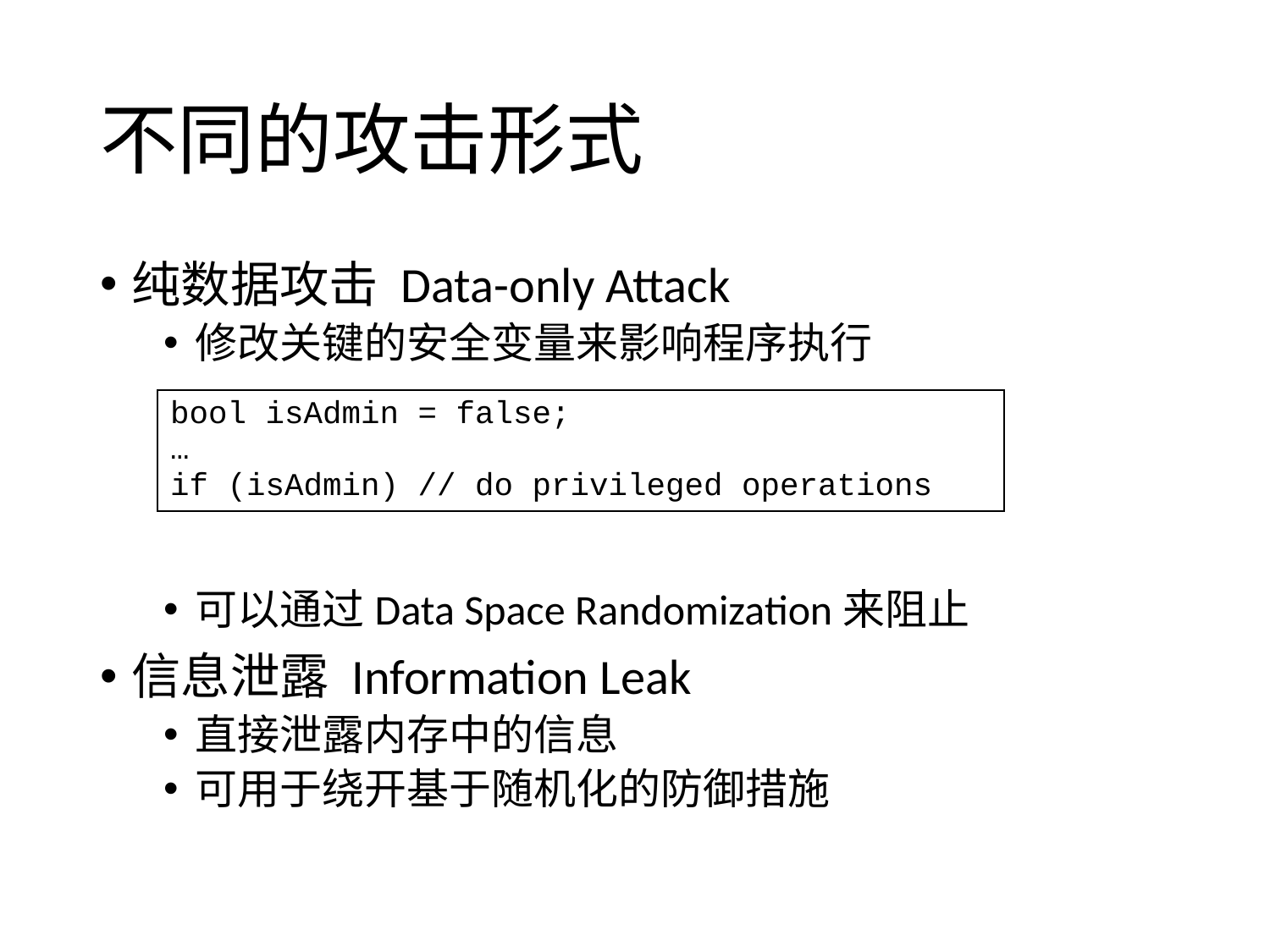

# 不同的攻击形式
纯数据攻击 Data-only Attack
修改关键的安全变量来影响程序执行

可以通过Data Space Randomization来阻止
信息泄露 Information Leak
直接泄露内存中的信息
可用于绕开基于随机化的防御措施
| bool isAdmin = false; … if (isAdmin) // do privileged operations |
| --- |